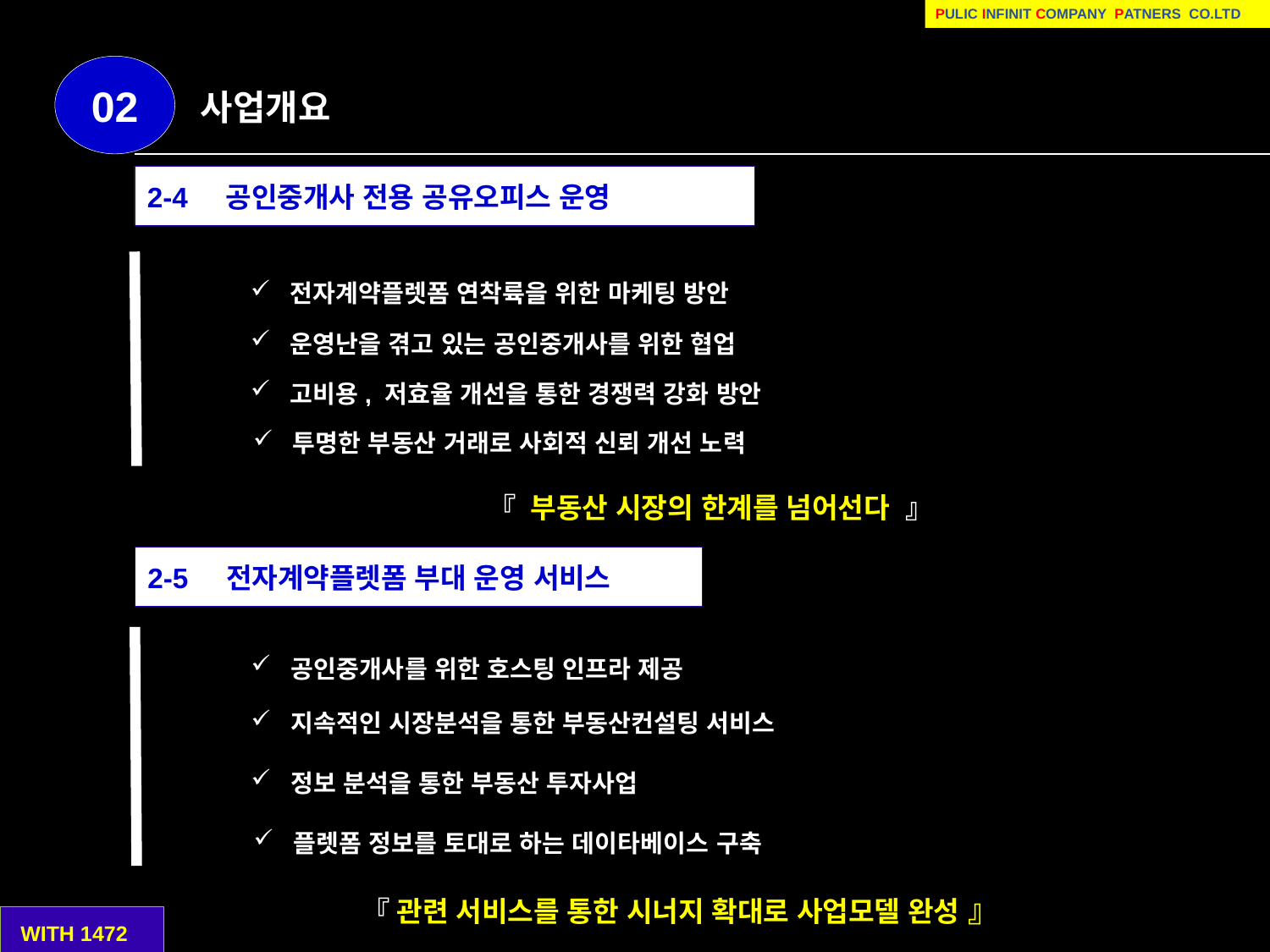

Pulic infinit company  patnerS  co.lTd
02
사업개요
2-4    공인중개사 전용 공유오피스 운영

전자계약플렛폼 연착륙을 위한 마케팅 방안
운영난을 겪고 있는 공인중개사를 위한 협업
고비용, 저효율 개선을 통한 경쟁력 강화 방안
투명한 부동산 거래로 사회적 신뢰 개선 노력
『  부동산 시장의 한계를 넘어선다  』
2-5    전자계약플렛폼 부대 운영 서비스

공인중개사를 위한 호스팅 인프라 제공
지속적인 시장분석을 통한 부동산컨설팅 서비스
정보 분석을 통한 부동산 투자사업
플렛폼 정보를 토대로 하는 데이타베이스 구축
『 관련 서비스를 통한 시너지 확대로 사업모델 완성 』
 WITH 1472